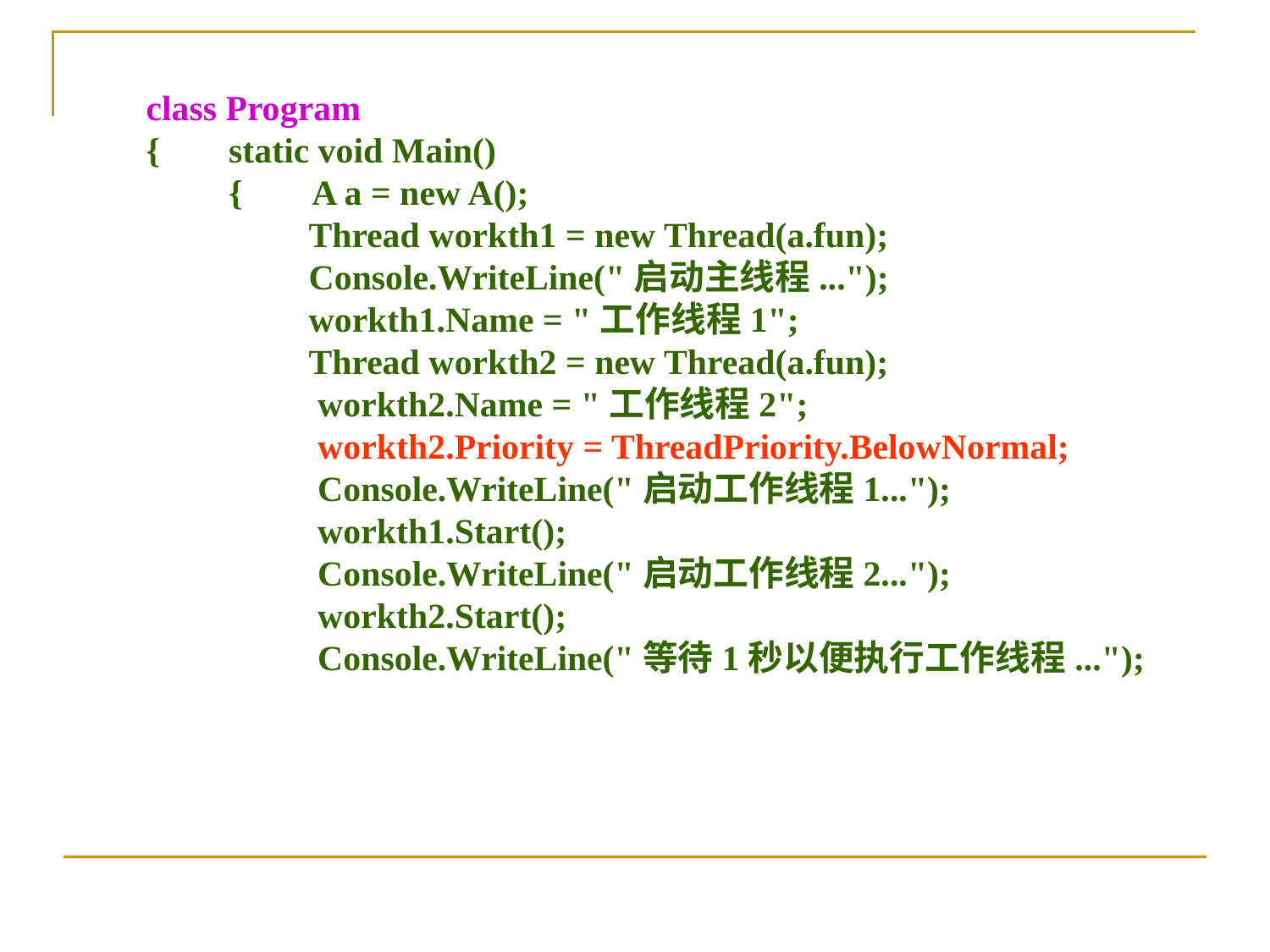

class Program
     {	static void Main()
	{        A a = new A();
	         Thread workth1 = new Thread(a.fun);
	         Console.WriteLine("启动主线程...");
	         workth1.Name = "工作线程1";
	         Thread workth2 = new Thread(a.fun);
	          workth2.Name = "工作线程2";
	          workth2.Priority = ThreadPriority.BelowNormal;
	          Console.WriteLine("启动工作线程1...");
	          workth1.Start();
	          Console.WriteLine("启动工作线程2...");
	          workth2.Start();
	          Console.WriteLine("等待1秒以便执行工作线程...");